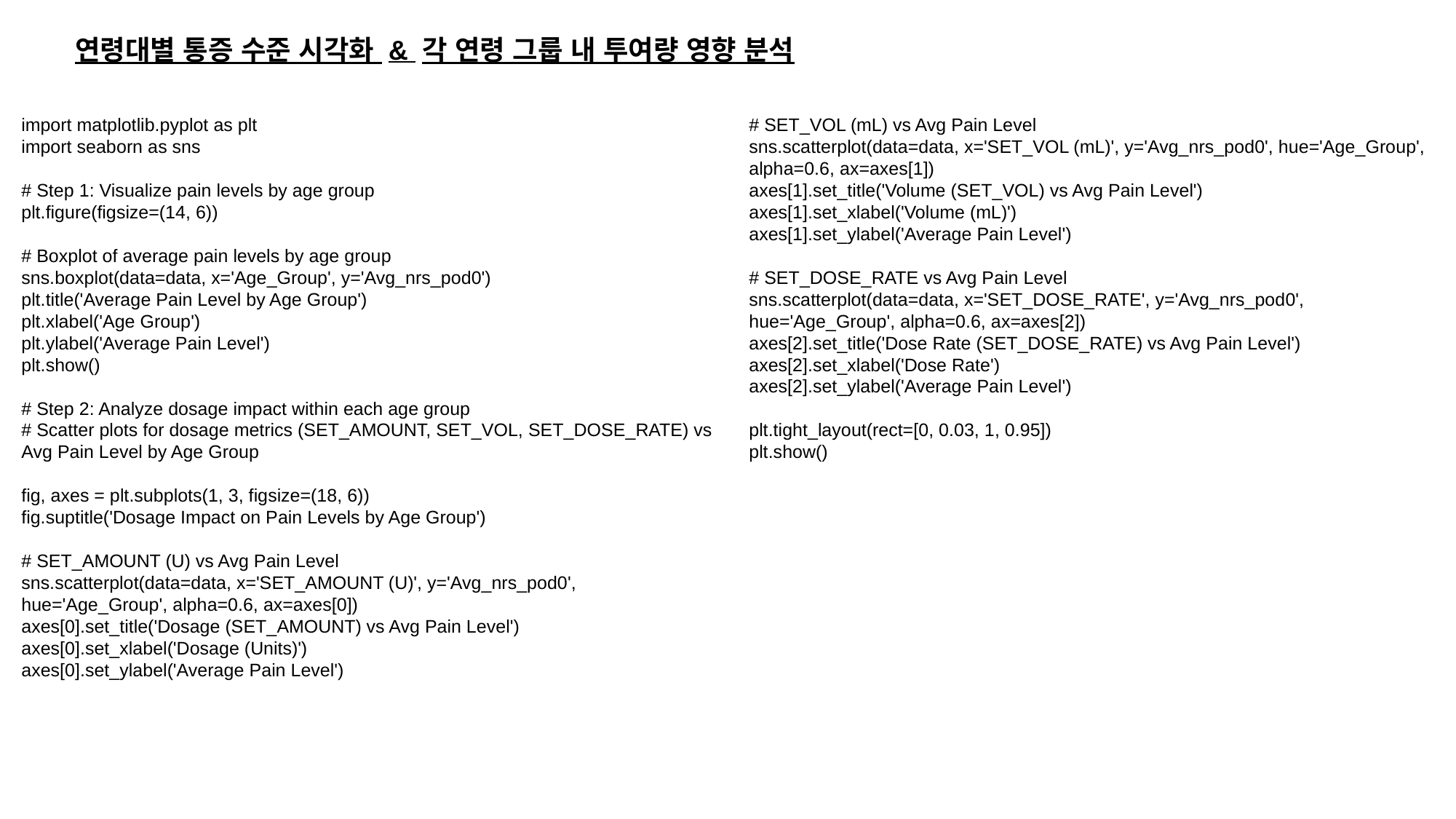

연령대별 통증 수준 시각화 & 각 연령 그룹 내 투여량 영향 분석
import matplotlib.pyplot as plt
import seaborn as sns

# Step 1: Visualize pain levels by age group
plt.figure(figsize=(14, 6))

# Boxplot of average pain levels by age group
sns.boxplot(data=data, x='Age_Group', y='Avg_nrs_pod0')
plt.title('Average Pain Level by Age Group')
plt.xlabel('Age Group')
plt.ylabel('Average Pain Level')
plt.show()

# Step 2: Analyze dosage impact within each age group
# Scatter plots for dosage metrics (SET_AMOUNT, SET_VOL, SET_DOSE_RATE) vs Avg Pain Level by Age Group

fig, axes = plt.subplots(1, 3, figsize=(18, 6))
fig.suptitle('Dosage Impact on Pain Levels by Age Group')

# SET_AMOUNT (U) vs Avg Pain Level
sns.scatterplot(data=data, x='SET_AMOUNT (U)', y='Avg_nrs_pod0', hue='Age_Group', alpha=0.6, ax=axes[0])
axes[0].set_title('Dosage (SET_AMOUNT) vs Avg Pain Level')
axes[0].set_xlabel('Dosage (Units)')
axes[0].set_ylabel('Average Pain Level')

# SET_VOL (mL) vs Avg Pain Level
sns.scatterplot(data=data, x='SET_VOL (mL)', y='Avg_nrs_pod0', hue='Age_Group', alpha=0.6, ax=axes[1])
axes[1].set_title('Volume (SET_VOL) vs Avg Pain Level')
axes[1].set_xlabel('Volume (mL)')
axes[1].set_ylabel('Average Pain Level')

# SET_DOSE_RATE vs Avg Pain Level
sns.scatterplot(data=data, x='SET_DOSE_RATE', y='Avg_nrs_pod0', hue='Age_Group', alpha=0.6, ax=axes[2])
axes[2].set_title('Dose Rate (SET_DOSE_RATE) vs Avg Pain Level')
axes[2].set_xlabel('Dose Rate')
axes[2].set_ylabel('Average Pain Level')

plt.tight_layout(rect=[0, 0.03, 1, 0.95])
plt.show()